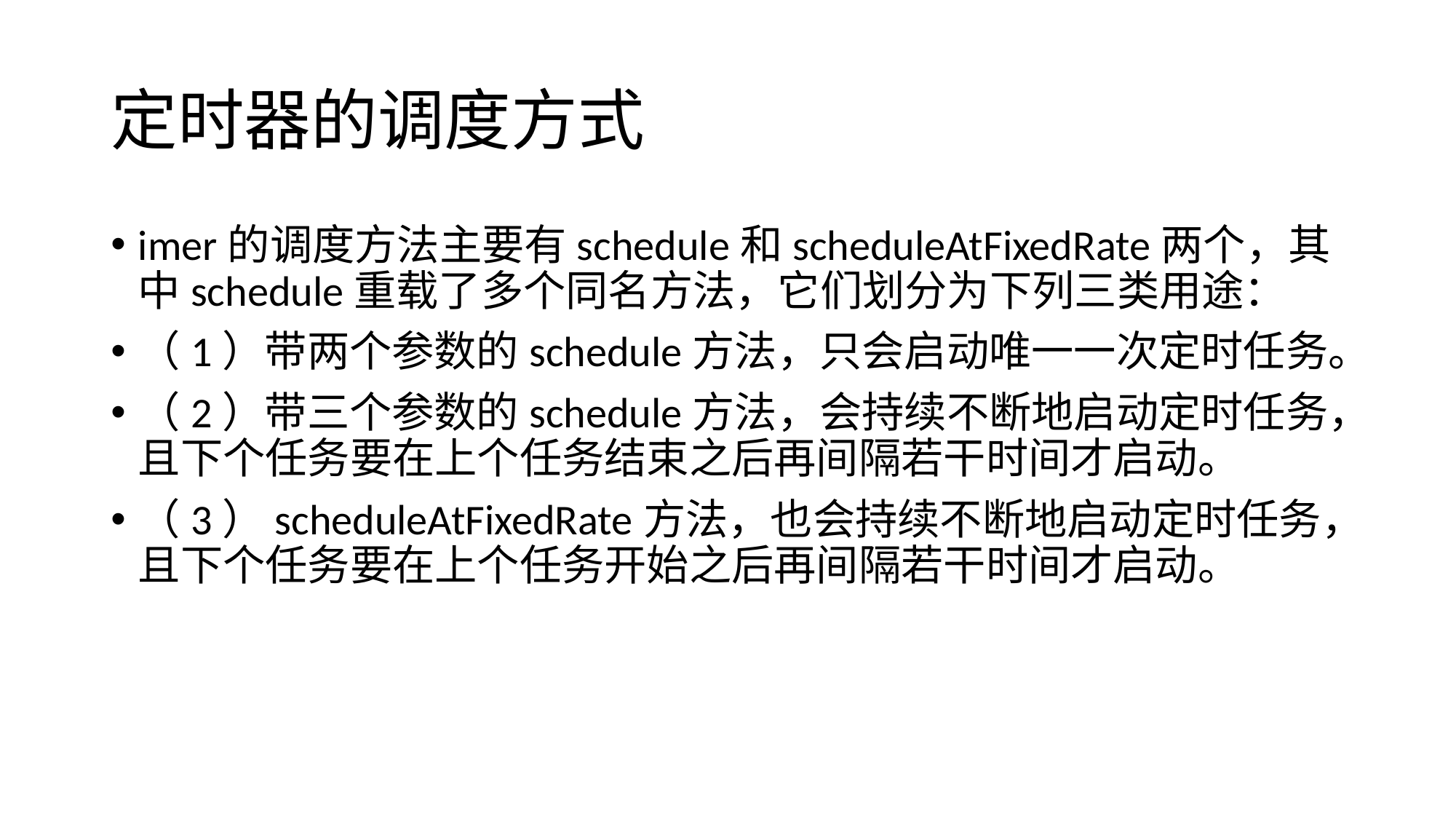

# 定时器的调度方式
imer的调度方法主要有schedule和scheduleAtFixedRate两个，其中schedule重载了多个同名方法，它们划分为下列三类用途：
（1）带两个参数的schedule方法，只会启动唯一一次定时任务。
（2）带三个参数的schedule方法，会持续不断地启动定时任务，且下个任务要在上个任务结束之后再间隔若干时间才启动。
（3）scheduleAtFixedRate方法，也会持续不断地启动定时任务，且下个任务要在上个任务开始之后再间隔若干时间才启动。